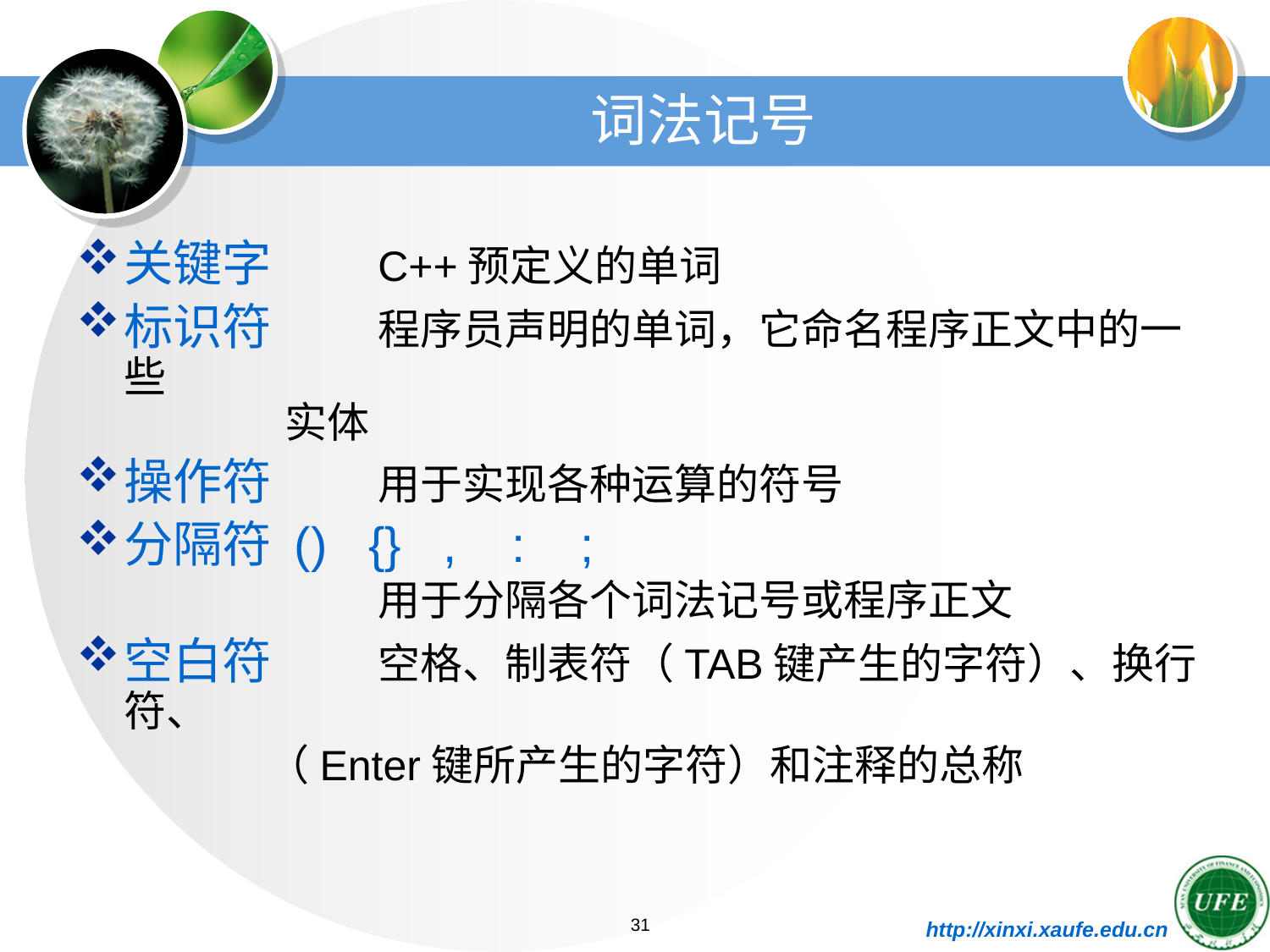

# 词法记号
关键字	C++预定义的单词
标识符	程序员声明的单词，它命名程序正文中的一些
                 实体
操作符	用于实现各种运算的符号
分隔符 ()   {}   ,    :    ;
		用于分隔各个词法记号或程序正文
空白符	空格、制表符（TAB键产生的字符）、换行符、
                   （Enter键所产生的字符）和注释的总称
31
http://xinxi.xaufe.edu.cn